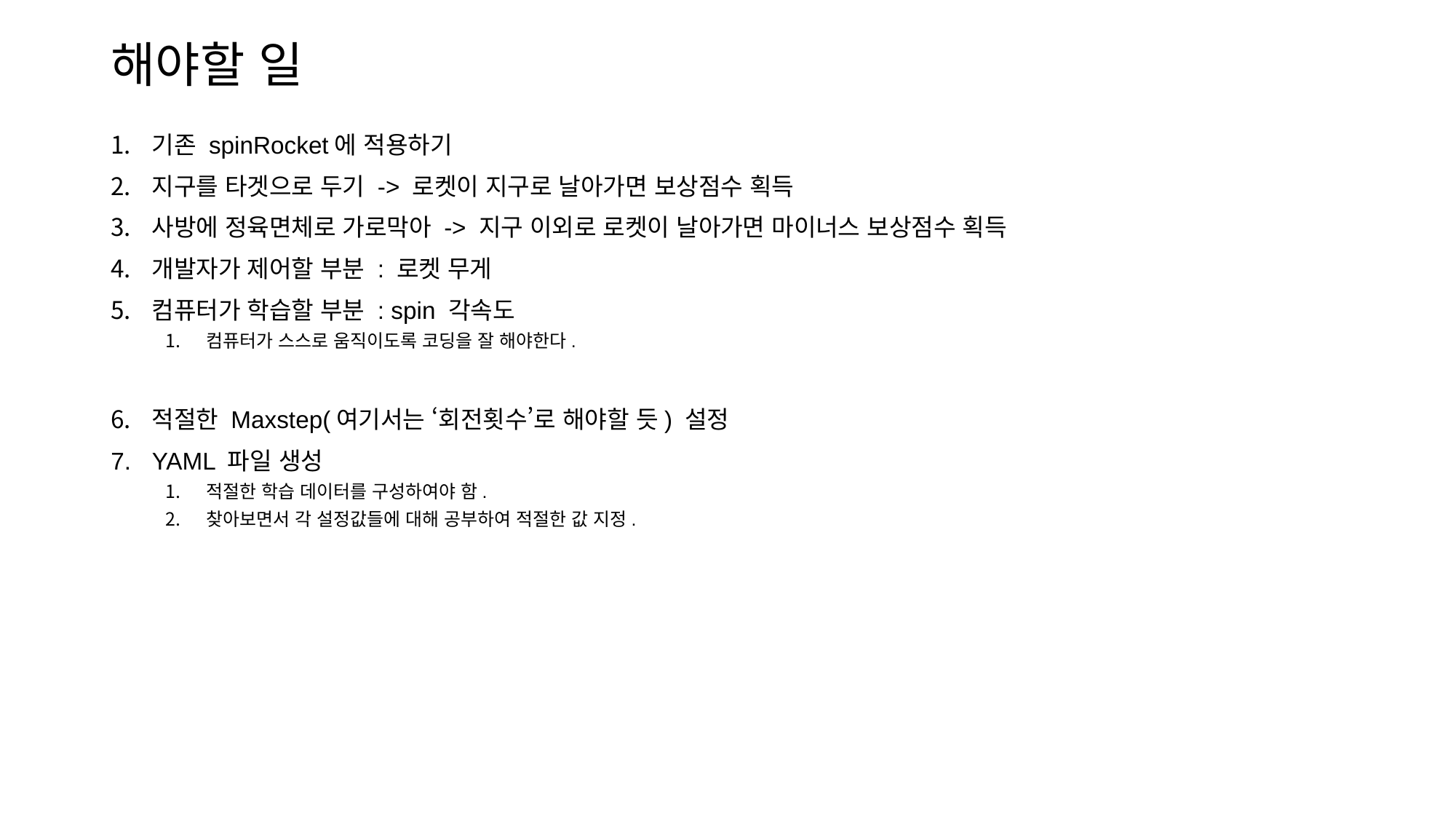

# 해야할 일
기존 spinRocket에 적용하기
지구를 타겟으로 두기 -> 로켓이 지구로 날아가면 보상점수 획득
사방에 정육면체로 가로막아 -> 지구 이외로 로켓이 날아가면 마이너스 보상점수 획득
개발자가 제어할 부분 : 로켓 무게
컴퓨터가 학습할 부분 : spin 각속도
컴퓨터가 스스로 움직이도록 코딩을 잘 해야한다.

적절한 Maxstep(여기서는 ‘회전횟수’로 해야할 듯) 설정
YAML 파일 생성
적절한 학습 데이터를 구성하여야 함.
찾아보면서 각 설정값들에 대해 공부하여 적절한 값 지정.